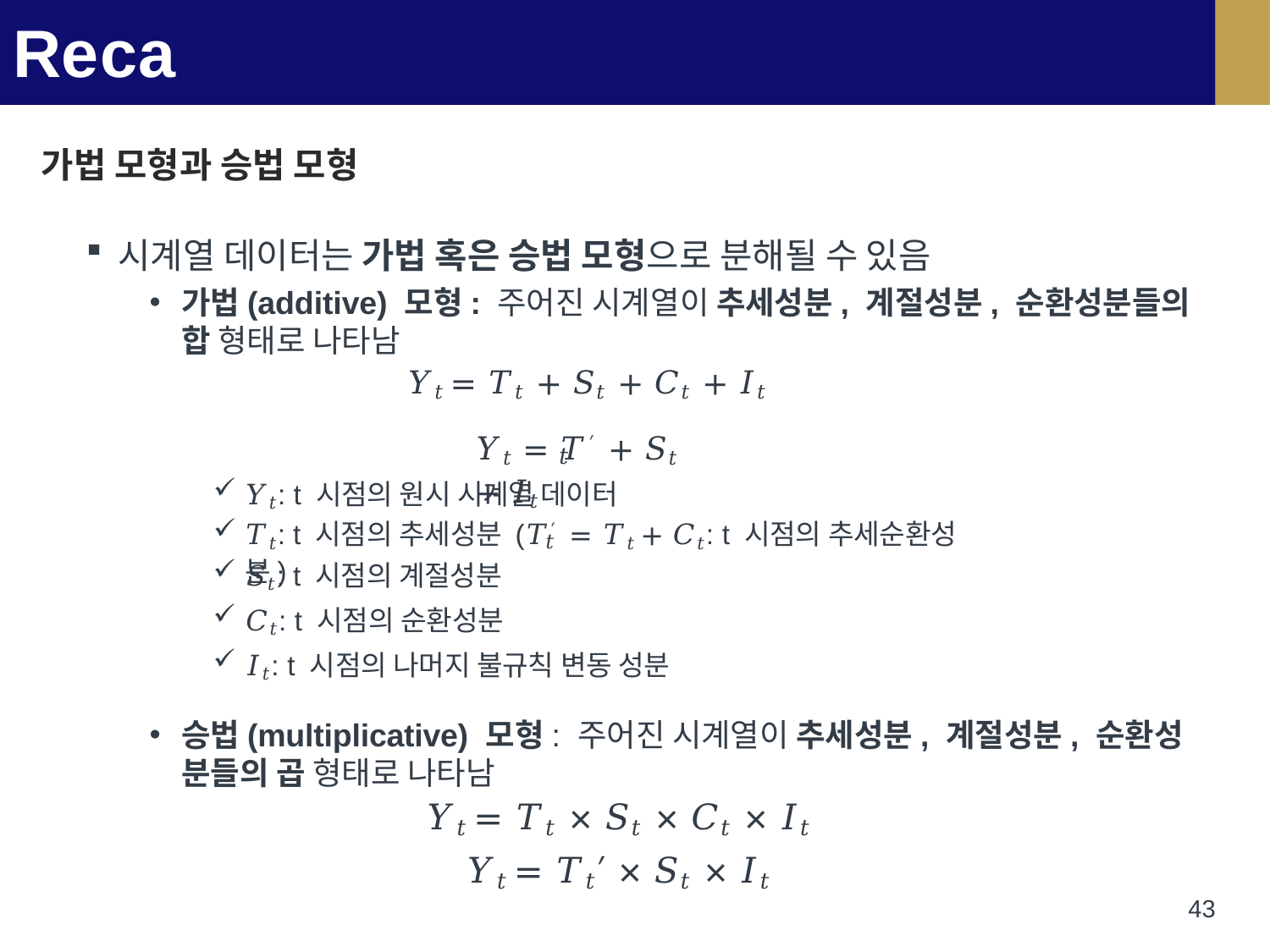

# Recap
가법 모형과 승법 모형

시계열 데이터는 가법 혹은 승법 모형으로 분해될 수 있음
가법(additive) 모형: 주어진 시계열이 추세성분, 계절성분, 순환성분들의
합 형태로 나타남
𝑌𝑡 = 𝑇𝑡 + 𝑆𝑡 + 𝐶𝑡 + 𝐼𝑡
𝑌𝑡 = 𝑇′ + 𝑆𝑡 + 𝐼𝑡
𝑡
𝑌𝑡: t 시점의 원시 시계열 데이터
𝑇𝑡: t 시점의 추세성분 (𝑇′ = 𝑇𝑡 + 𝐶𝑡: t 시점의 추세순환성분)
𝑡
𝑆𝑡: t 시점의 계절성분
𝐶𝑡: t 시점의 순환성분
𝐼𝑡: t 시점의 나머지 불규칙 변동 성분

승법(multiplicative) 모형: 주어진 시계열이 추세성분, 계절성분, 순환성
분들의 곱 형태로 나타남
𝑌𝑡 = 𝑇𝑡 × 𝑆𝑡 × 𝐶𝑡 × 𝐼𝑡
𝑌𝑡 = 𝑇𝑡′ × 𝑆𝑡 × 𝐼𝑡
43